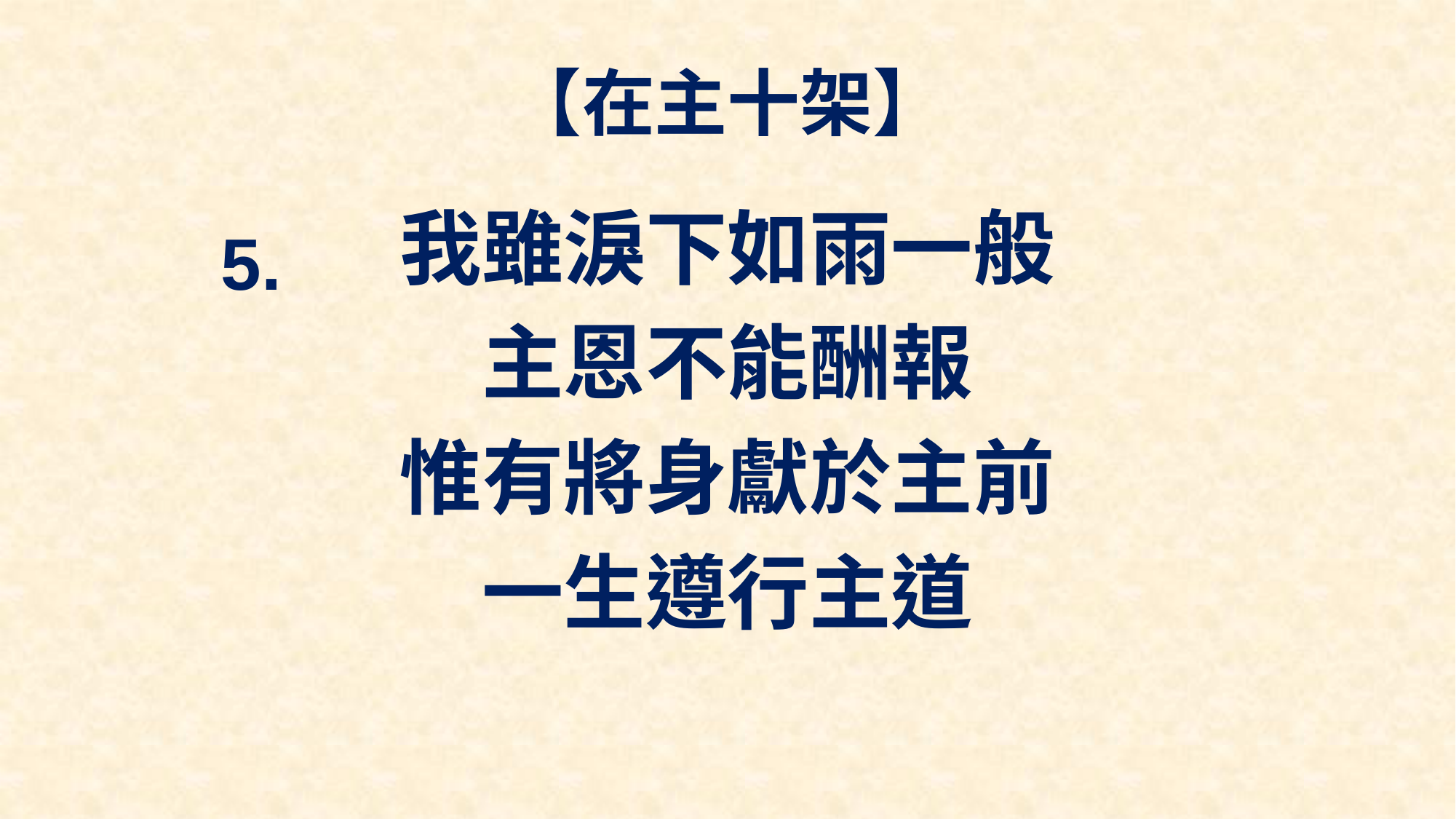

# 【在主十架】
我雖淚下如雨一般
主恩不能酬報
惟有將身獻於主前
一生遵行主道
5.